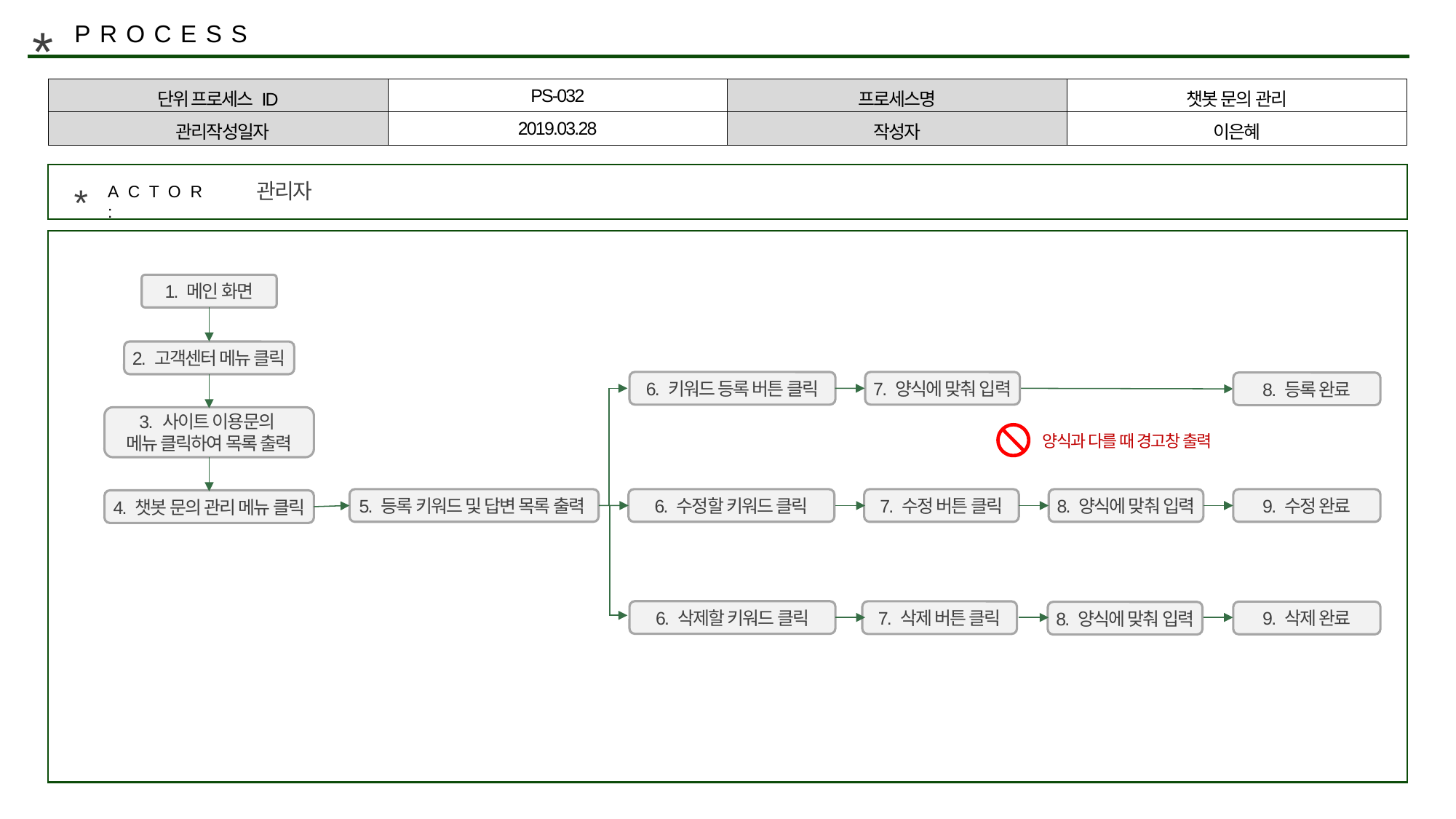

*
PROCESS
| 단위 프로세스 ID | PS-032 | 프로세스명 | 챗봇 문의 관리 |
| --- | --- | --- | --- |
| 관리작성일자 | 2019.03.28 | 작성자 | 이은혜 |

관리자
*
ACTOR :

1. 메인 화면
2. 고객센터 메뉴 클릭
6. 키워드 등록 버튼 클릭
7. 양식에 맞춰 입력
8. 등록 완료
3. 사이트 이용문의
메뉴 클릭하여 목록 출력

양식과 다를 때 경고창 출력

5. 등록 키워드 및 답변 목록 출력
6. 수정할 키워드 클릭
7. 수정 버튼 클릭
8. 양식에 맞춰 입력
9. 수정 완료
4. 챗봇 문의 관리 메뉴 클릭

6. 삭제할 키워드 클릭
7. 삭제 버튼 클릭
9. 삭제 완료
8. 양식에 맞춰 입력